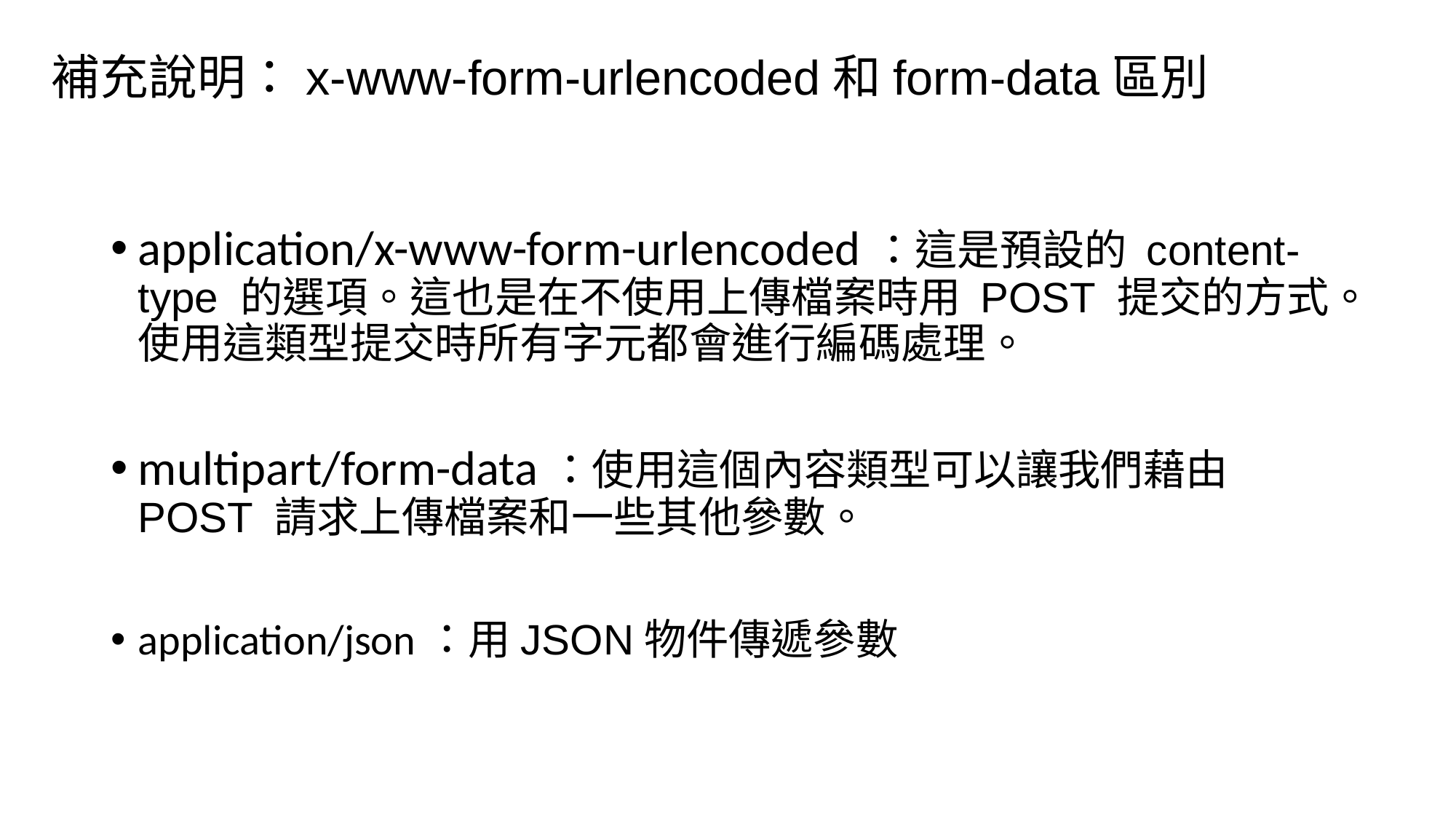

# 補充說明：x-www-form-urlencoded和form-data區別

application/x-www-form-urlencoded：這是預設的 content-type 的選項。這也是在不使用上傳檔案時用 POST 提交的方式。使用這類型提交時所有字元都會進行編碼處理。

multipart/form-data：使用這個內容類型可以讓我們藉由 POST 請求上傳檔案和一些其他參數。

application/json：用JSON物件傳遞參數